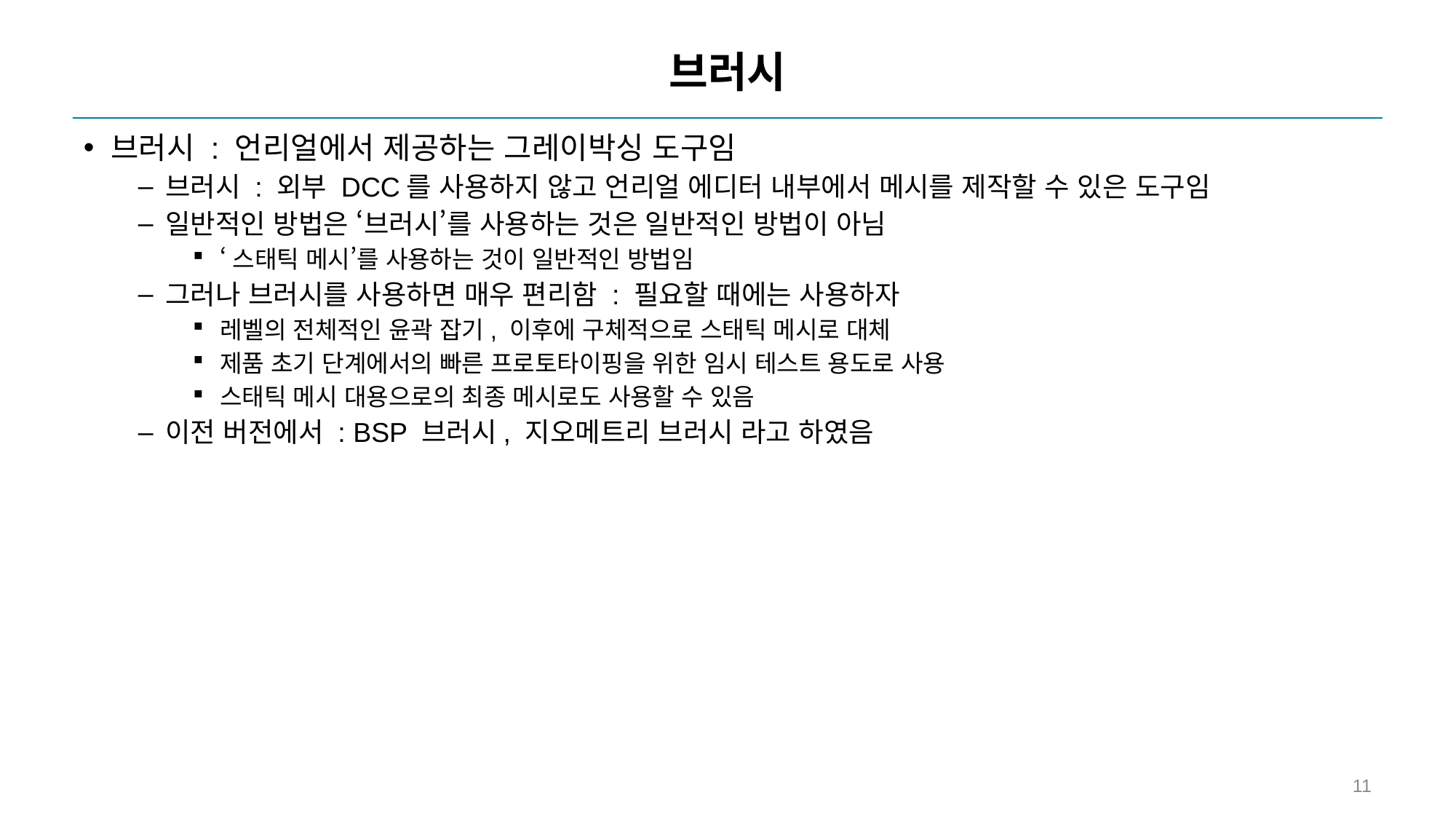

# 브러시
브러시 : 언리얼에서 제공하는 그레이박싱 도구임
브러시 : 외부 DCC를 사용하지 않고 언리얼 에디터 내부에서 메시를 제작할 수 있은 도구임
일반적인 방법은 ‘브러시’를 사용하는 것은 일반적인 방법이 아님
‘스태틱 메시’를 사용하는 것이 일반적인 방법임
그러나 브러시를 사용하면 매우 편리함 : 필요할 때에는 사용하자
레벨의 전체적인 윤곽 잡기, 이후에 구체적으로 스태틱 메시로 대체
제품 초기 단계에서의 빠른 프로토타이핑을 위한 임시 테스트 용도로 사용
스태틱 메시 대용으로의 최종 메시로도 사용할 수 있음
이전 버전에서 : BSP 브러시, 지오메트리 브러시 라고 하였음
11